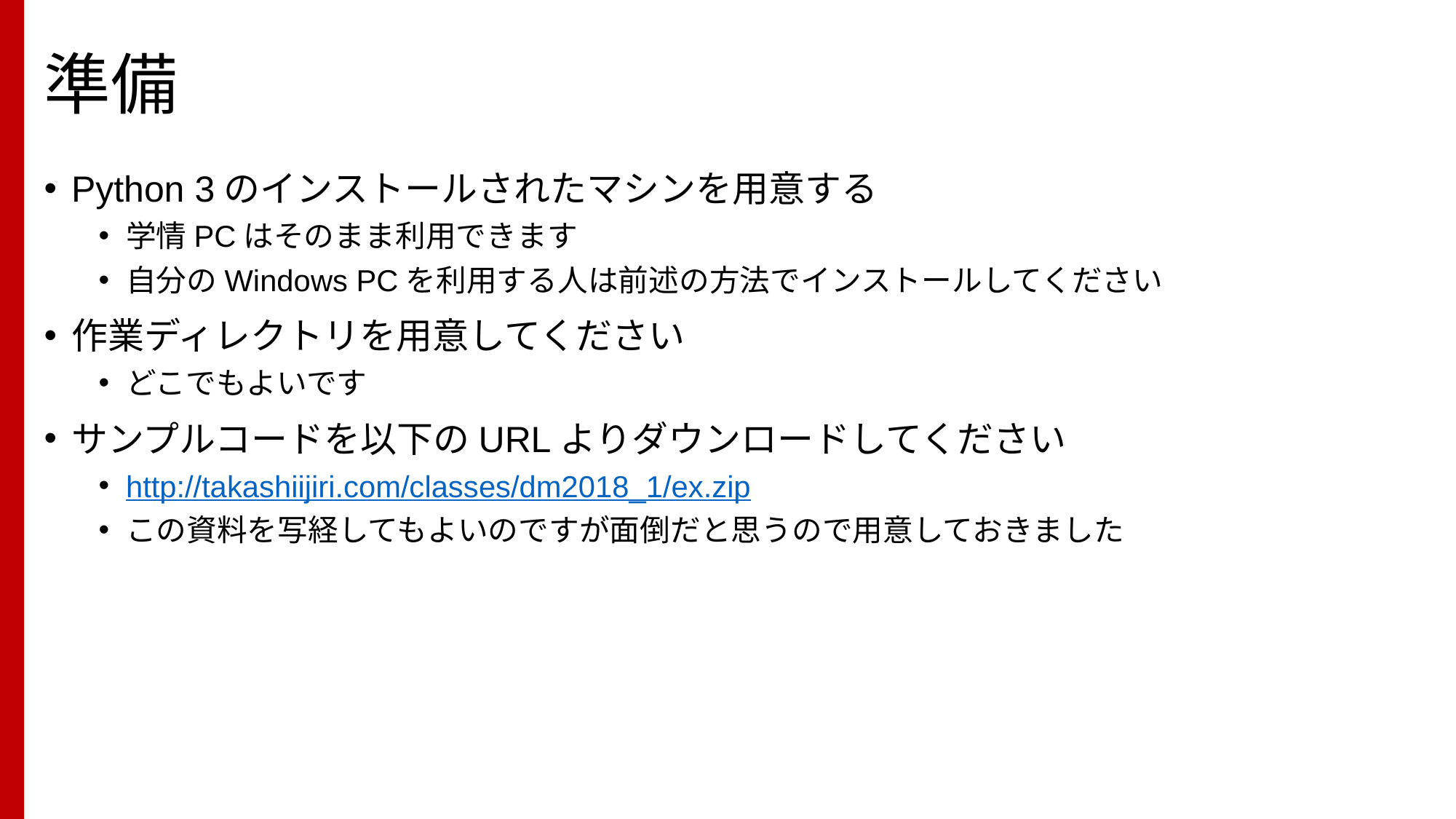

# 準備
Python 3のインストールされたマシンを用意する
学情PCはそのまま利用できます
自分のWindows PCを利用する人は前述の方法でインストールしてください
作業ディレクトリを用意してください
どこでもよいです
サンプルコードを以下のURLよりダウンロードしてください
http://takashiijiri.com/classes/dm2018_1/ex.zip
この資料を写経してもよいのですが面倒だと思うので用意しておきました